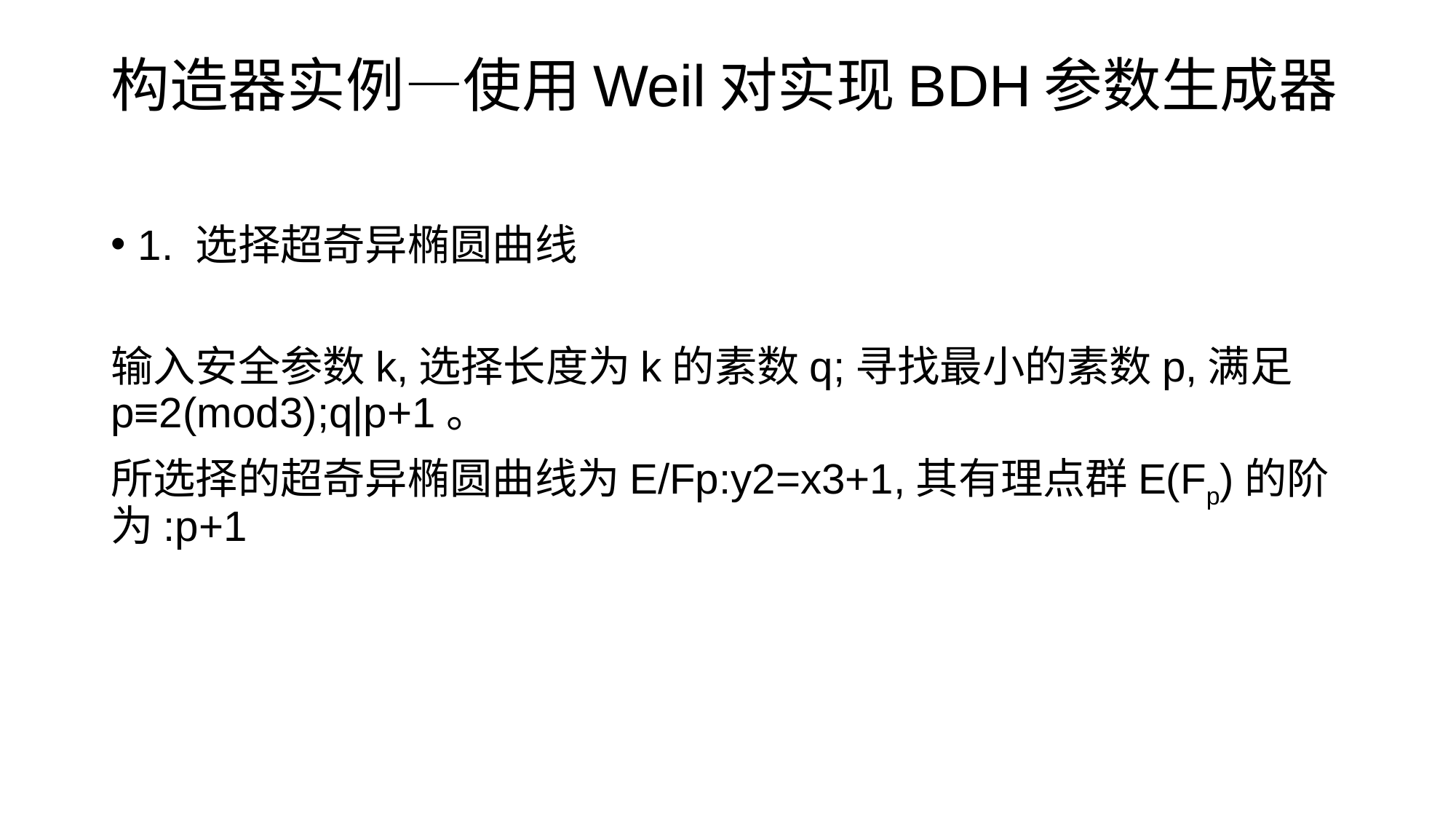

# 构造器实例—使用Weil对实现BDH参数生成器
1. 选择超奇异椭圆曲线

输入安全参数k,选择长度为k的素数q;寻找最小的素数p,满足p≡2(mod3);q|p+1。
所选择的超奇异椭圆曲线为E/Fp:y2=x3+1,其有理点群E(Fp)的阶为:p+1